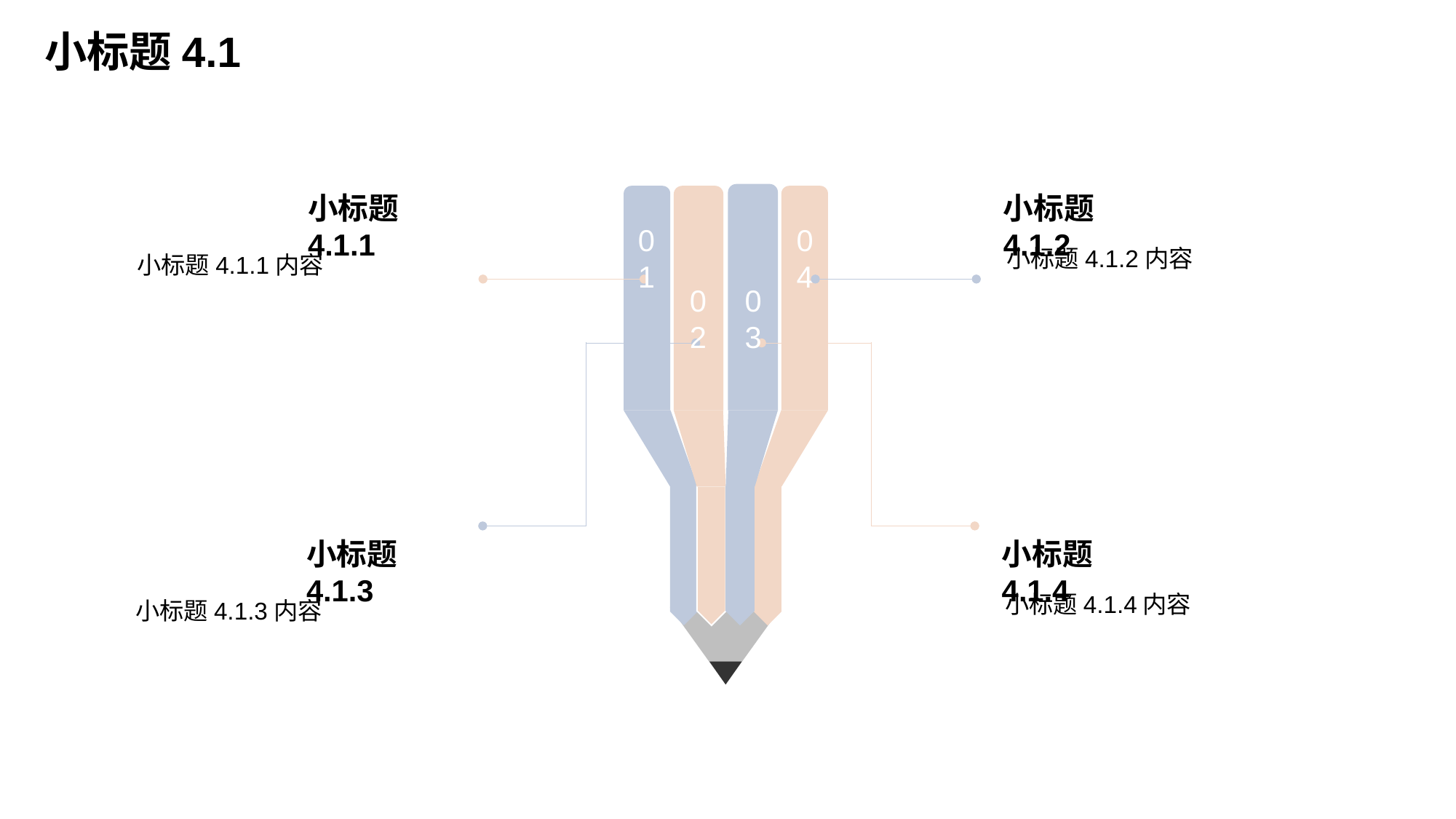

小标题4.1
小标题4.1.1
小标题4.1.1内容

01
04
02
03

小标题4.1.2
小标题4.1.2内容
小标题4.1.3
小标题4.1.3内容
小标题4.1.4
小标题4.1.4内容